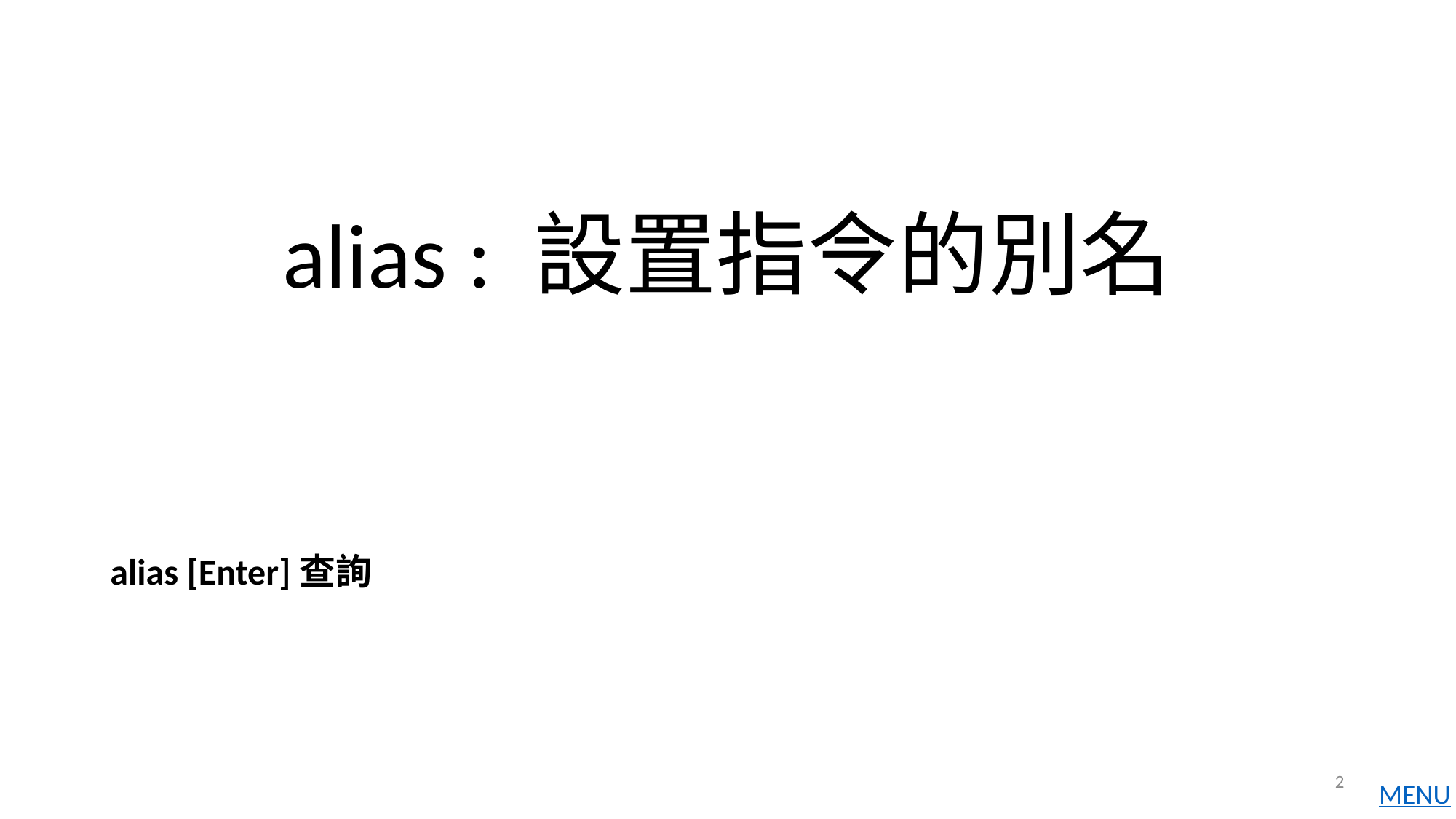

# alias : 設置指令的別名
alias [Enter]查詢
2